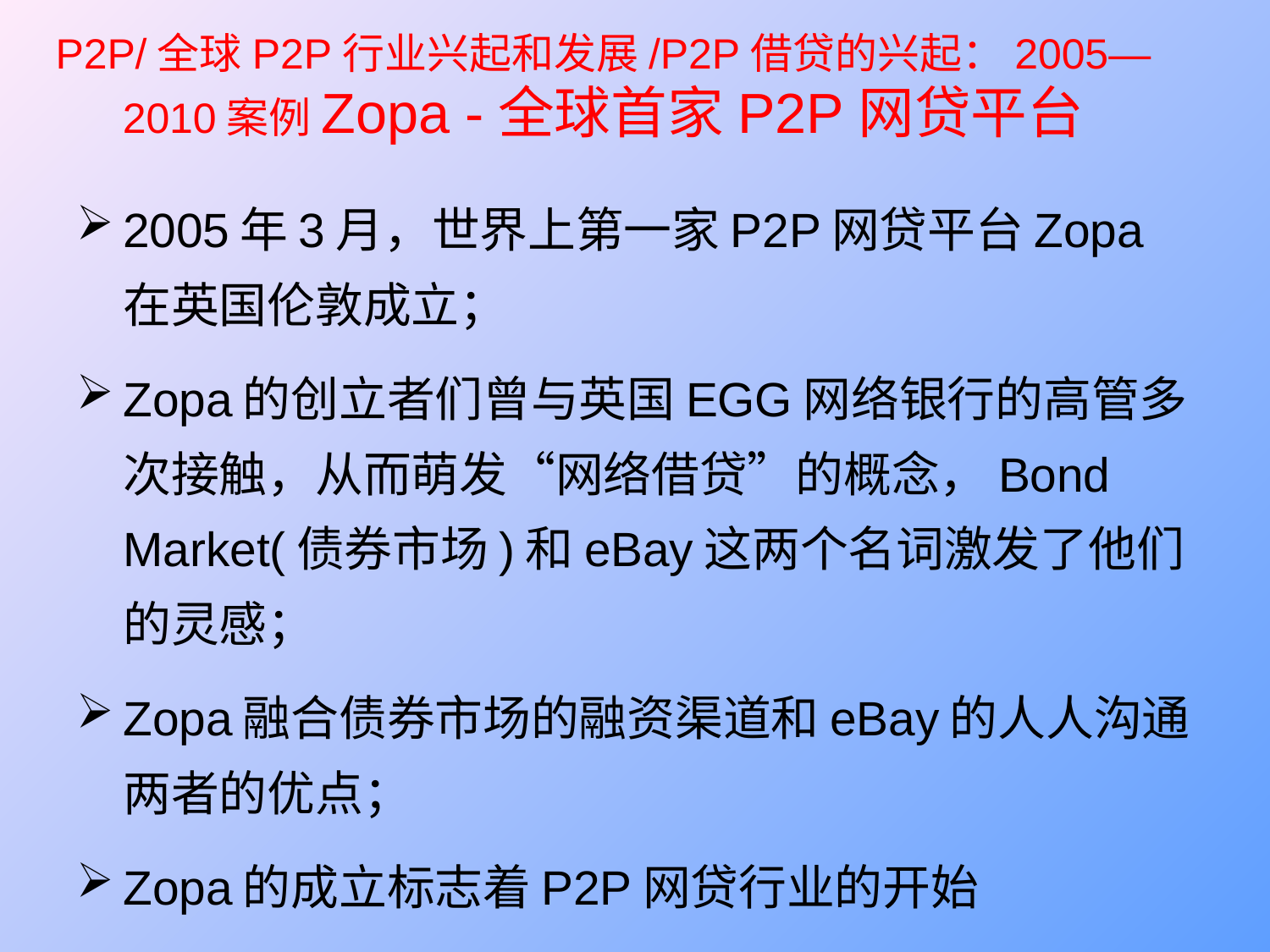

# P2P/全球P2P行业兴起和发展/P2P借贷的兴起：2005—2010案例Zopa -全球首家P2P网贷平台
2005年3月，世界上第一家P2P网贷平台Zopa在英国伦敦成立；
Zopa的创立者们曾与英国EGG网络银行的高管多次接触，从而萌发“网络借贷”的概念，Bond Market(债券市场)和eBay这两个名词激发了他们的灵感；
Zopa融合债券市场的融资渠道和eBay的人人沟通两者的优点；
Zopa的成立标志着P2P网贷行业的开始